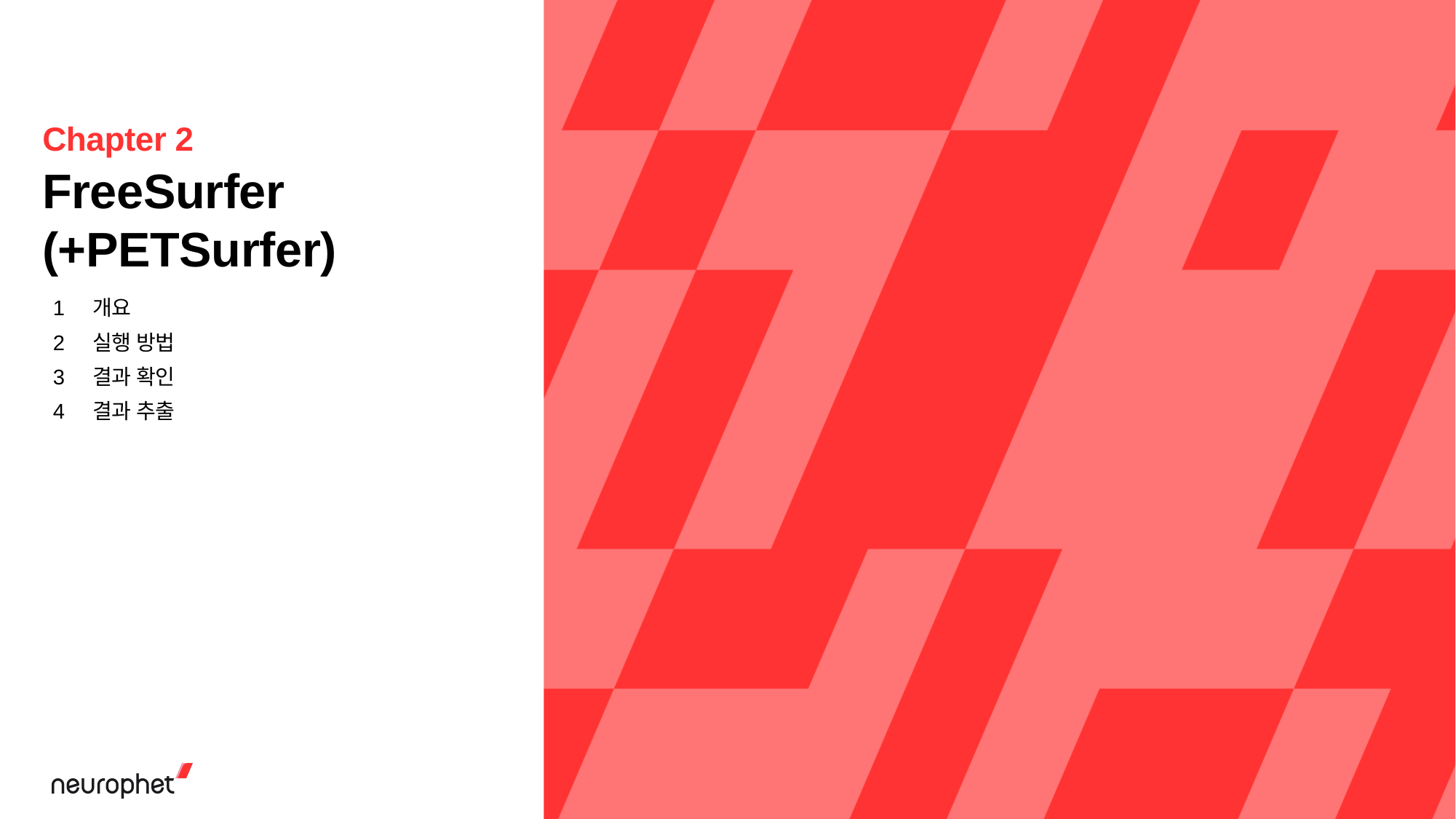

Chapter 2
FreeSurfer (+PETSurfer)
1
2
3
4
개요
실행 방법
결과 확인
결과 추출